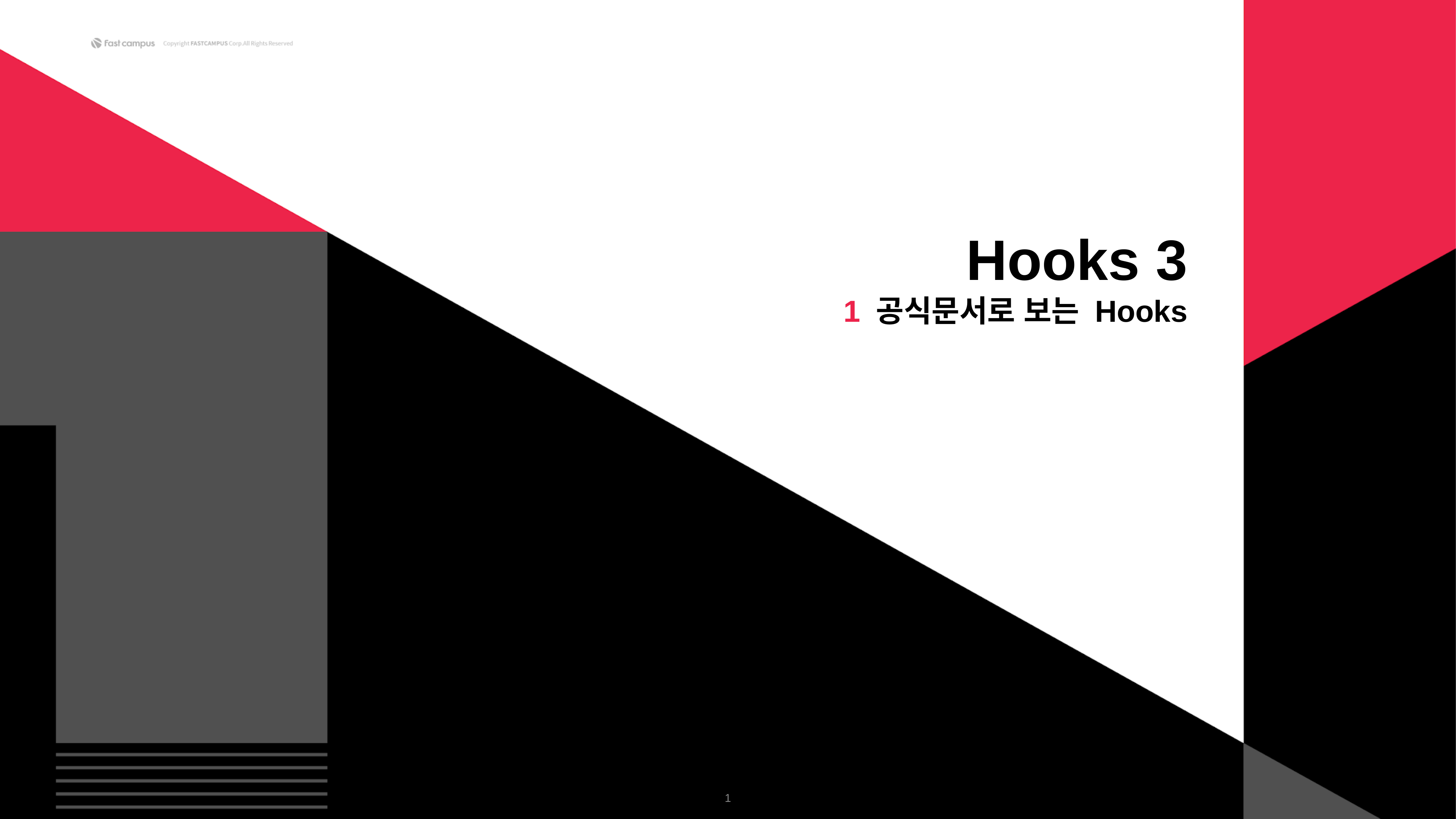

Hooks 3
1 공식문서로 보는 Hooks
1